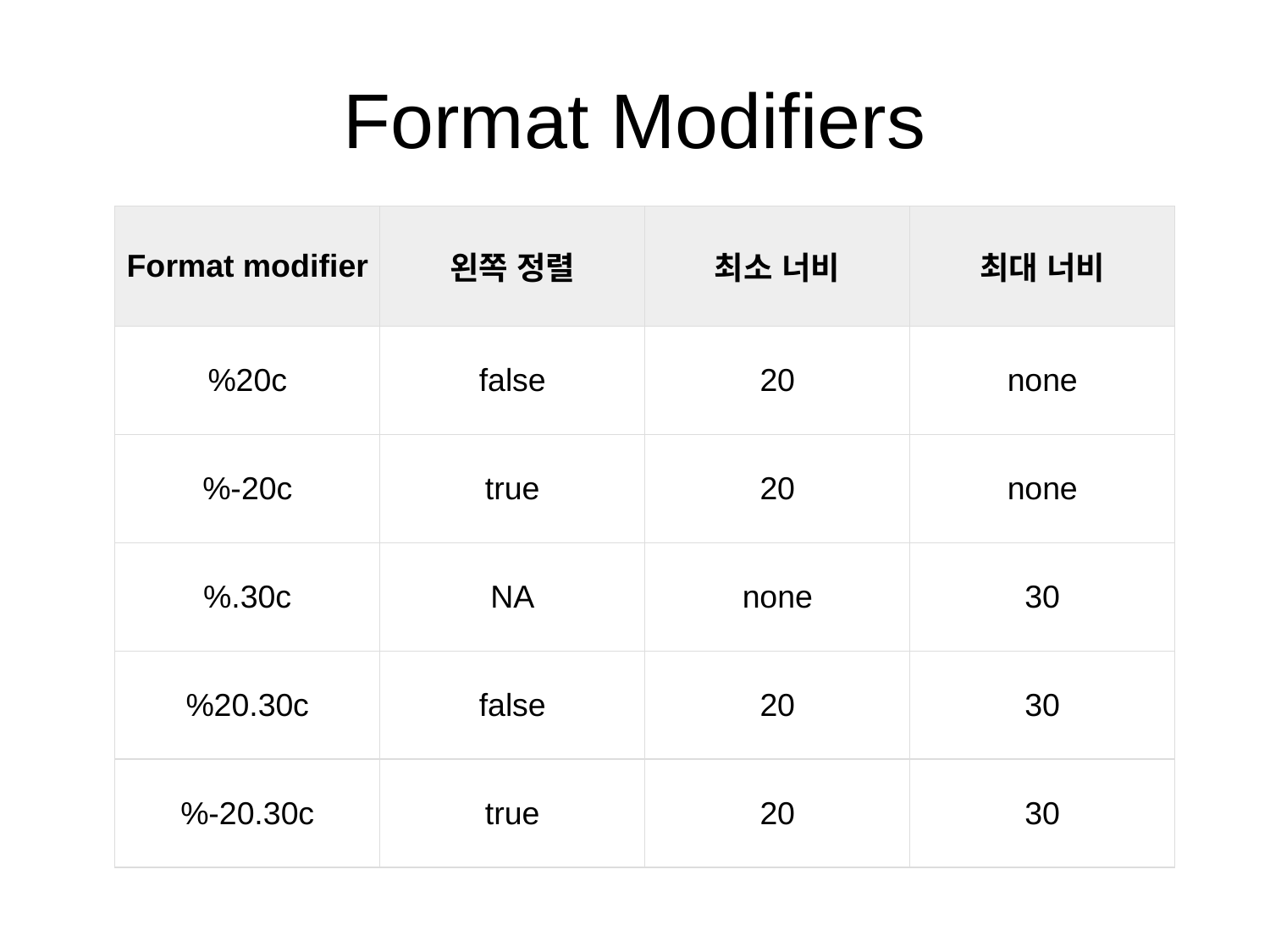

# Format Modifiers
| Format modifier | 왼쪽 정렬 | 최소 너비 | 최대 너비 |
| --- | --- | --- | --- |
| %20c | false | 20 | none |
| %-20c | true | 20 | none |
| %.30c | NA | none | 30 |
| %20.30c | false | 20 | 30 |
| %-20.30c | true | 20 | 30 |